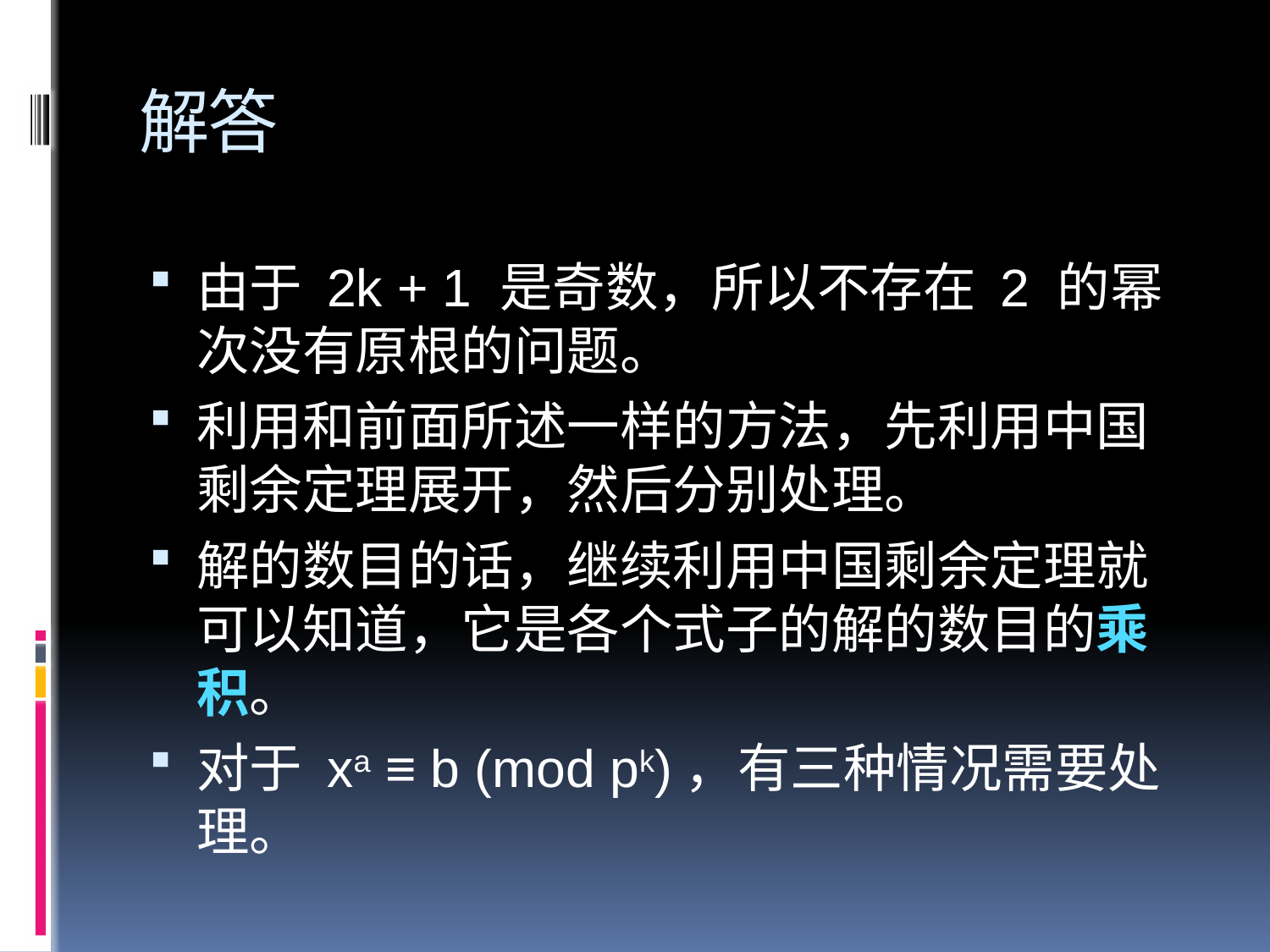

# 解答
由于 2k + 1 是奇数，所以不存在 2 的幂次没有原根的问题。
利用和前面所述一样的方法，先利用中国剩余定理展开，然后分别处理。
解的数目的话，继续利用中国剩余定理就可以知道，它是各个式子的解的数目的乘积。
对于 xa ≡ b (mod pk)，有三种情况需要处理。